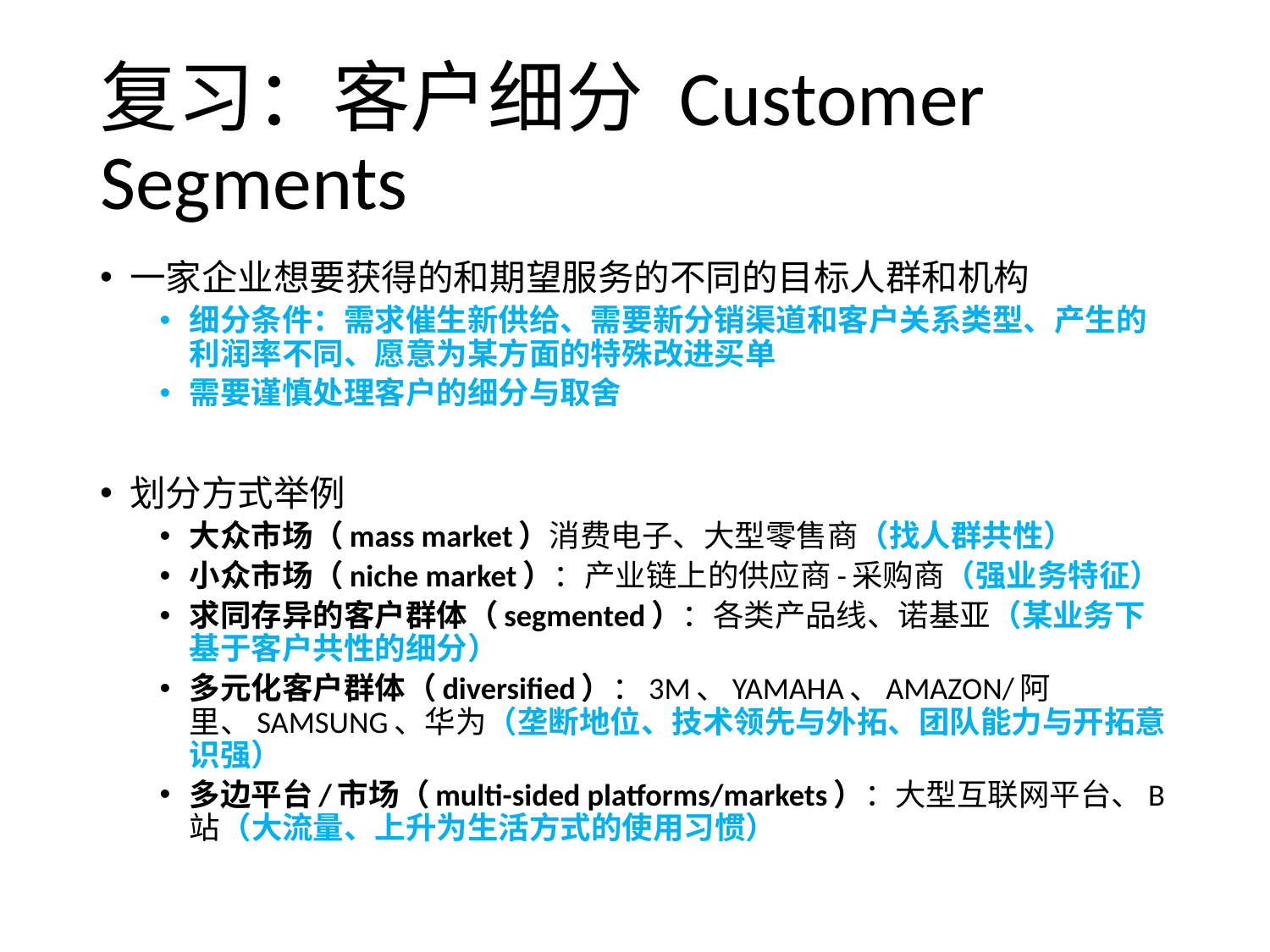

# 复习：客户细分 Customer Segments
一家企业想要获得的和期望服务的不同的目标人群和机构
细分条件：需求催生新供给、需要新分销渠道和客户关系类型、产生的利润率不同、愿意为某方面的特殊改进买单
需要谨慎处理客户的细分与取舍

划分方式举例
大众市场（mass market）消费电子、大型零售商（找人群共性）
小众市场（niche market）：产业链上的供应商-采购商（强业务特征）
求同存异的客户群体（segmented）：各类产品线、诺基亚（某业务下基于客户共性的细分）
多元化客户群体（diversified）：3M、YAMAHA、AMAZON/阿里、SAMSUNG、华为（垄断地位、技术领先与外拓、团队能力与开拓意识强）
多边平台/市场（multi-sided platforms/markets）：大型互联网平台、B站（大流量、上升为生活方式的使用习惯）